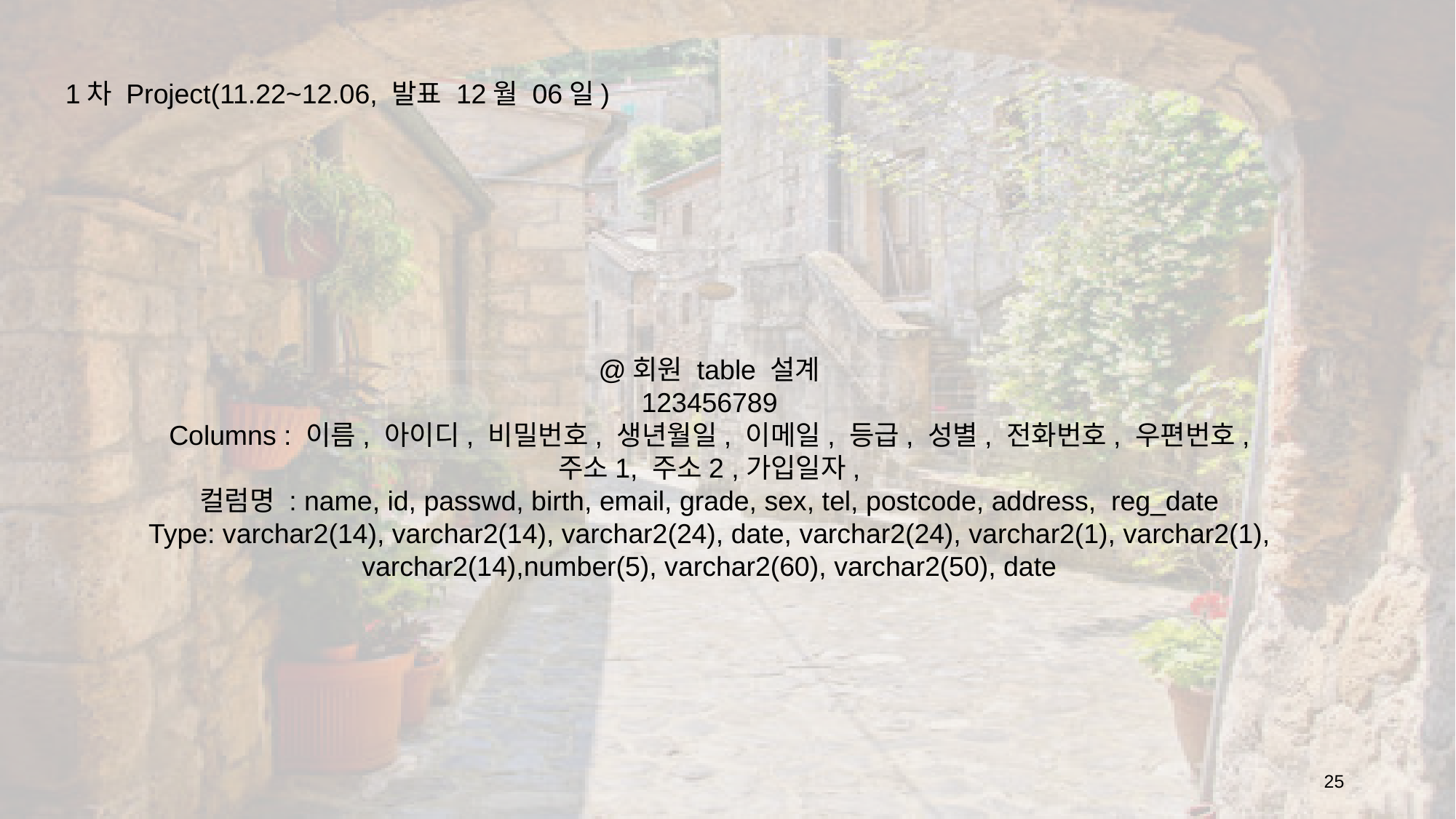

1차 Project(11.22~12.06, 발표 12월 06일)
@회원 table 설계
123456789
Columns : 이름, 아이디, 비밀번호, 생년월일, 이메일, 등급, 성별, 전화번호, 우편번호, 주소1, 주소2 ,가입일자,
컬럼명 : name, id, passwd, birth, email, grade, sex, tel, postcode, address,  reg_date
Type: varchar2(14), varchar2(14), varchar2(24), date, varchar2(24), varchar2(1), varchar2(1), varchar2(14),number(5), varchar2(60), varchar2(50), date
25